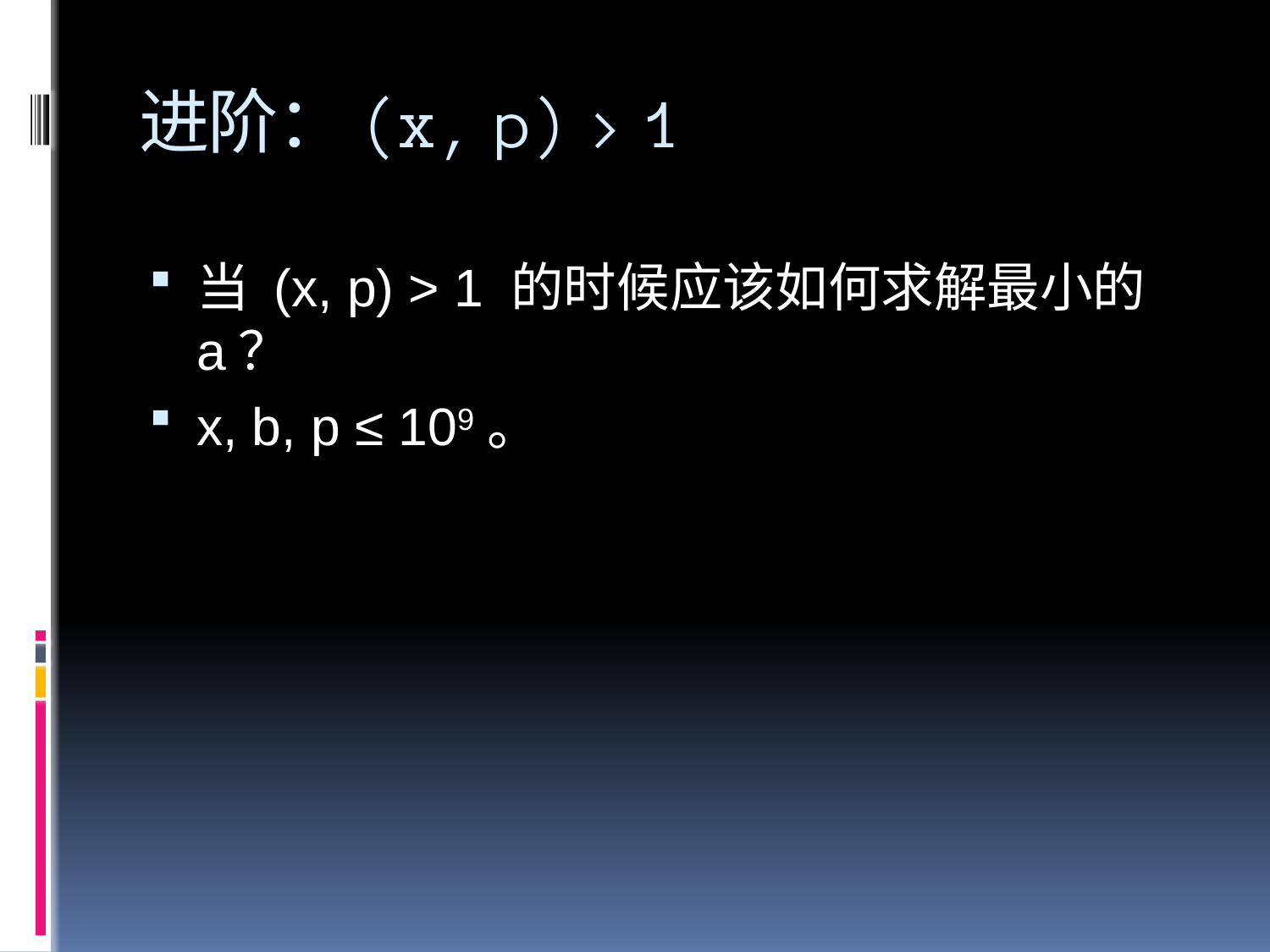

# 进阶：(x, p) > 1
当 (x, p) > 1 的时候应该如何求解最小的 a？
x, b, p ≤ 109。